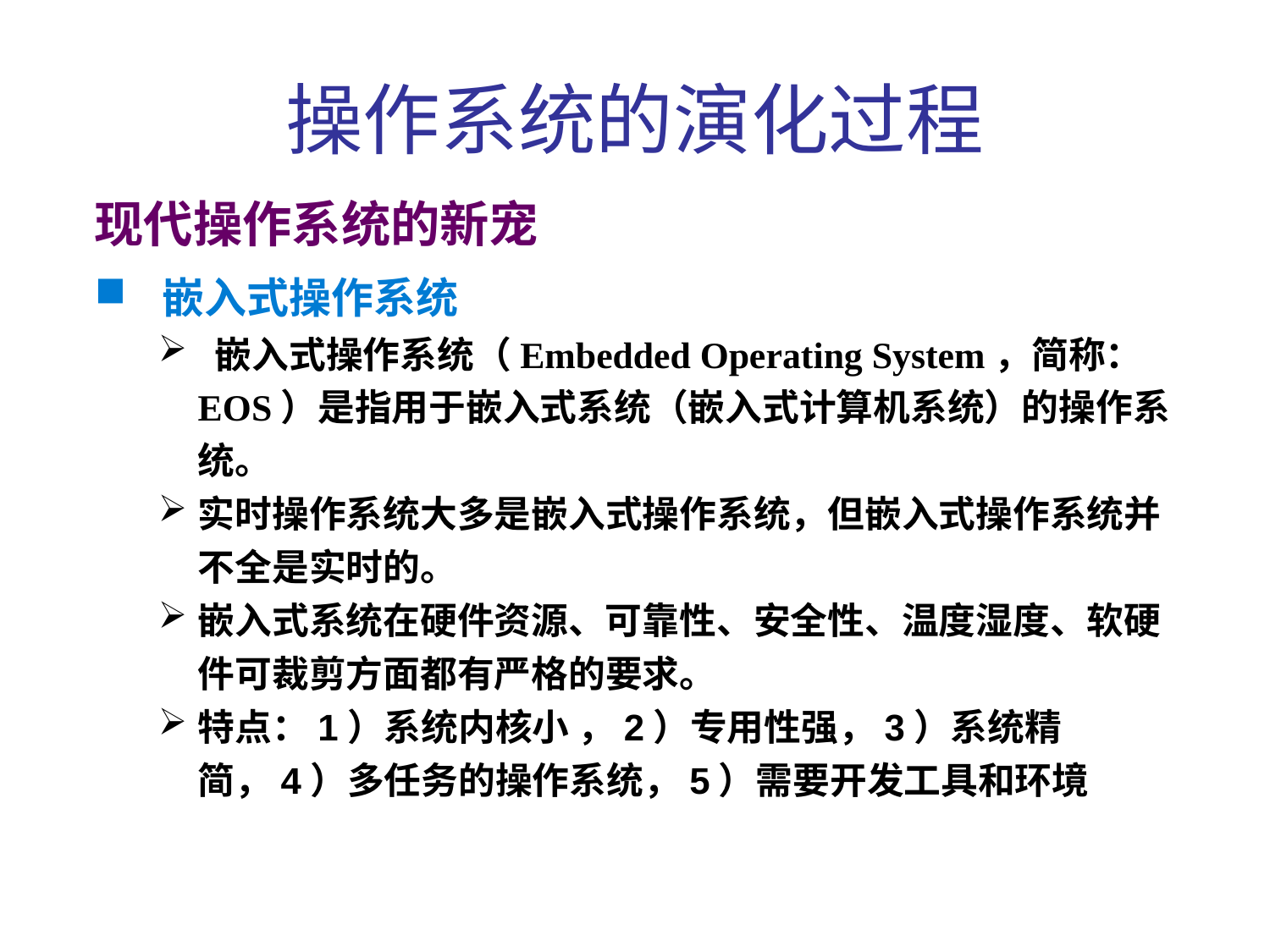

操作系统的演化过程
现代操作系统的新宠
 嵌入式操作系统
 嵌入式操作系统（Embedded Operating System，简称：EOS）是指用于嵌入式系统（嵌入式计算机系统）的操作系统。
实时操作系统大多是嵌入式操作系统，但嵌入式操作系统并不全是实时的。
嵌入式系统在硬件资源、可靠性、安全性、温度湿度、软硬件可裁剪方面都有严格的要求。
特点：1）系统内核小 ，2）专用性强，3）系统精简，4）多任务的操作系统，5）需要开发工具和环境